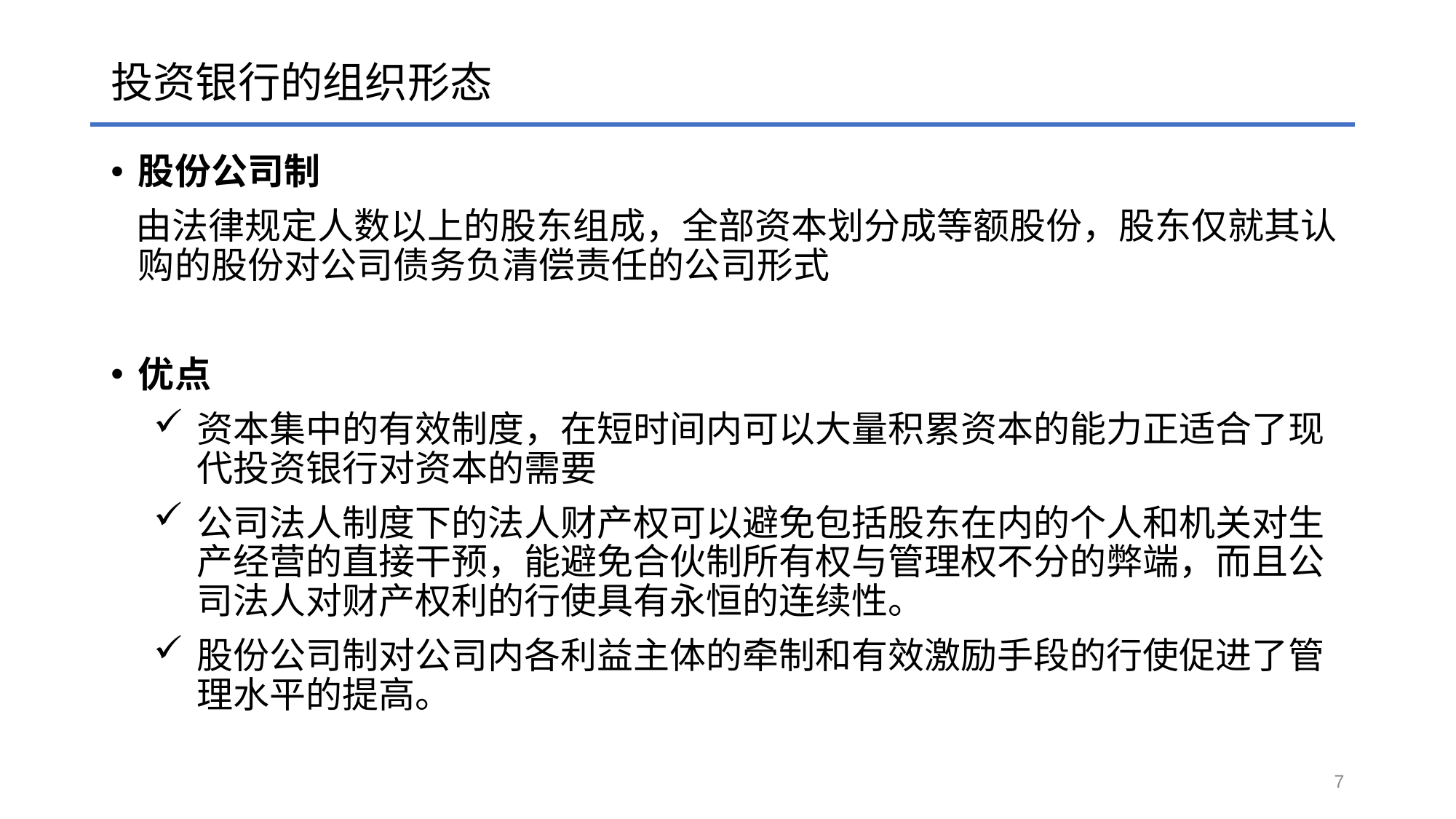

# 投资银行的组织形态
股份公司制
  由法律规定人数以上的股东组成，全部资本划分成等额股份，股东仅就其认购的股份对公司债务负清偿责任的公司形式

优点
资本集中的有效制度，在短时间内可以大量积累资本的能力正适合了现代投资银行对资本的需要
公司法人制度下的法人财产权可以避免包括股东在内的个人和机关对生产经营的直接干预，能避免合伙制所有权与管理权不分的弊端，而且公司法人对财产权利的行使具有永恒的连续性。
股份公司制对公司内各利益主体的牵制和有效激励手段的行使促进了管理水平的提高。
7